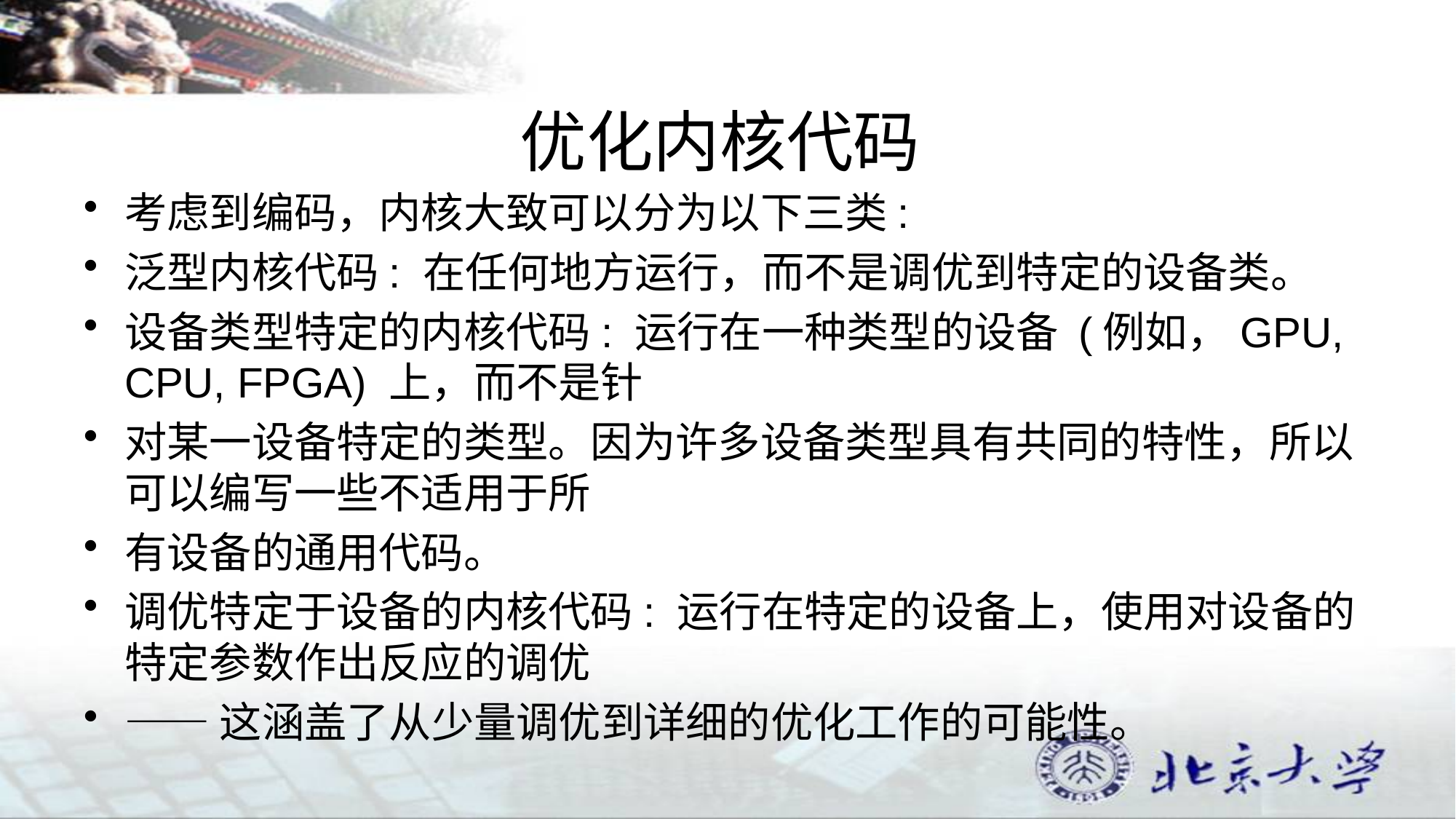

# 优化内核代码
考虑到编码，内核大致可以分为以下三类:
泛型内核代码: 在任何地方运行，而不是调优到特定的设备类。
设备类型特定的内核代码: 运行在一种类型的设备 (例如，GPU, CPU, FPGA) 上，而不是针
对某一设备特定的类型。因为许多设备类型具有共同的特性，所以可以编写一些不适用于所
有设备的通用代码。
调优特定于设备的内核代码: 运行在特定的设备上，使用对设备的特定参数作出反应的调优
——这涵盖了从少量调优到详细的优化工作的可能性。